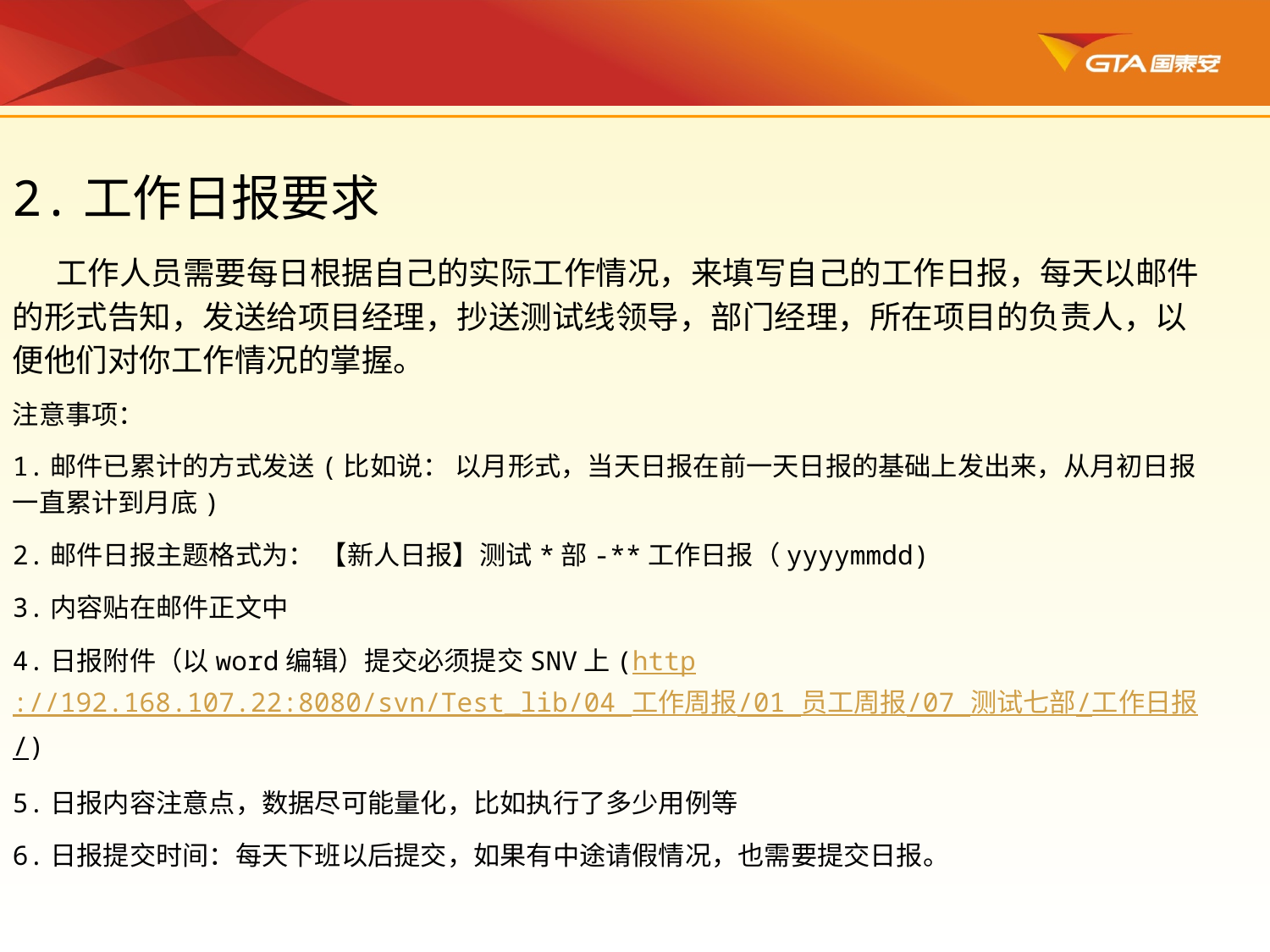

2.工作日报要求
     工作人员需要每日根据自己的实际工作情况，来填写自己的工作日报，每天以邮件的形式告知，发送给项目经理，抄送测试线领导，部门经理，所在项目的负责人，以便他们对你工作情况的掌握。
注意事项：
1.邮件已累计的方式发送(比如说： 以月形式，当天日报在前一天日报的基础上发出来，从月初日报一直累计到月底)
2.邮件日报主题格式为： 【新人日报】测试*部-**工作日报（yyyymmdd)
3.内容贴在邮件正文中
4.日报附件（以word编辑）提交必须提交SNV上(http://192.168.107.22:8080/svn/Test_lib/04 工作周报/01 员工周报/07 测试七部/工作日报/)
5.日报内容注意点，数据尽可能量化，比如执行了多少用例等
6.日报提交时间：每天下班以后提交，如果有中途请假情况，也需要提交日报。